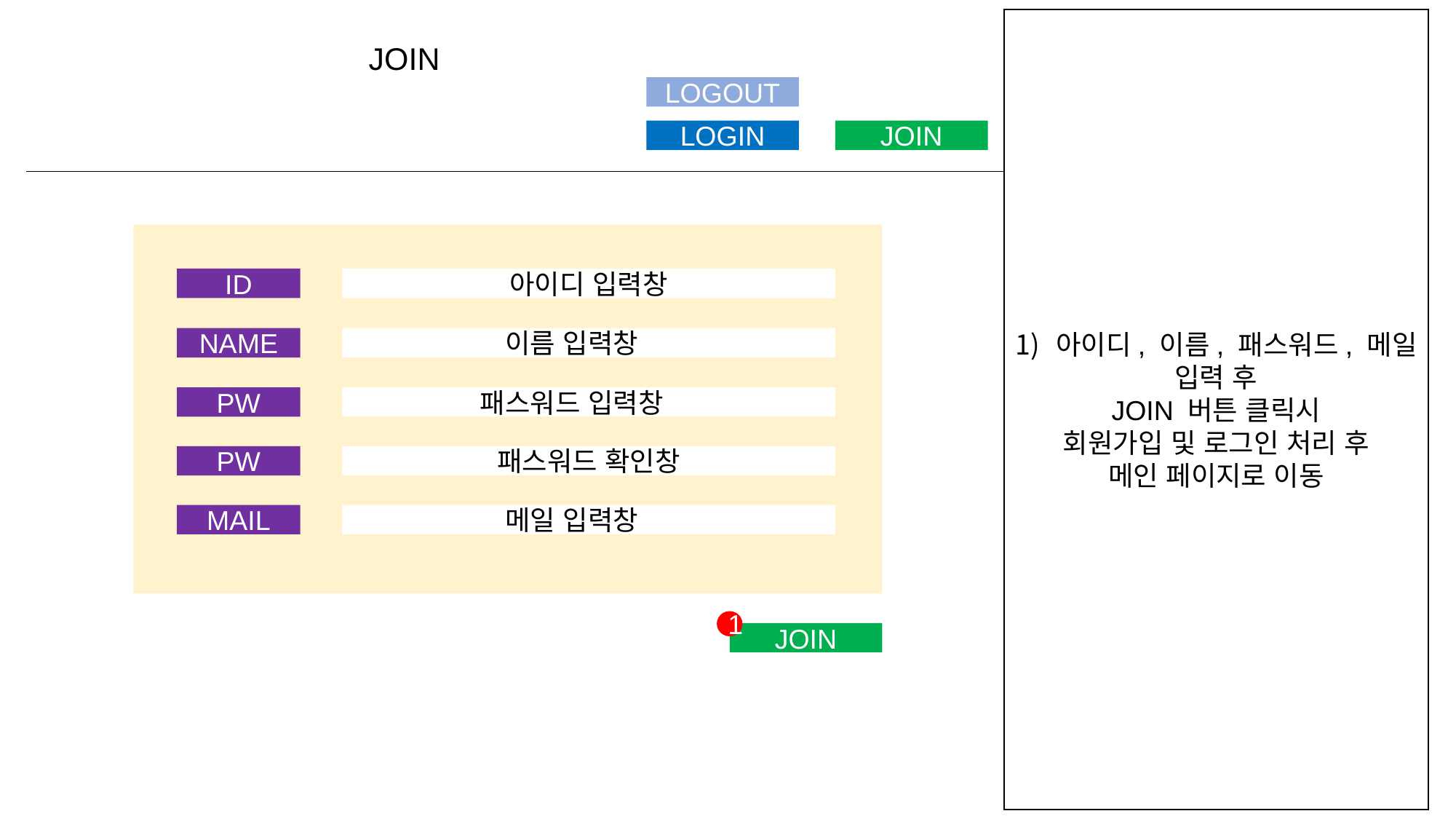

아이디, 이름, 패스워드, 메일
입력 후
JOIN 버튼 클릭시
회원가입 및 로그인 처리 후
메인 페이지로 이동
JOIN
LOGOUT
JOIN
LOGIN

ID
아이디 입력창
이름 입력창ID
NAME
패스워드 입력창ID
PW
패스워드 확인창
PW
메일 입력창ID
MAIL
1
JOIN